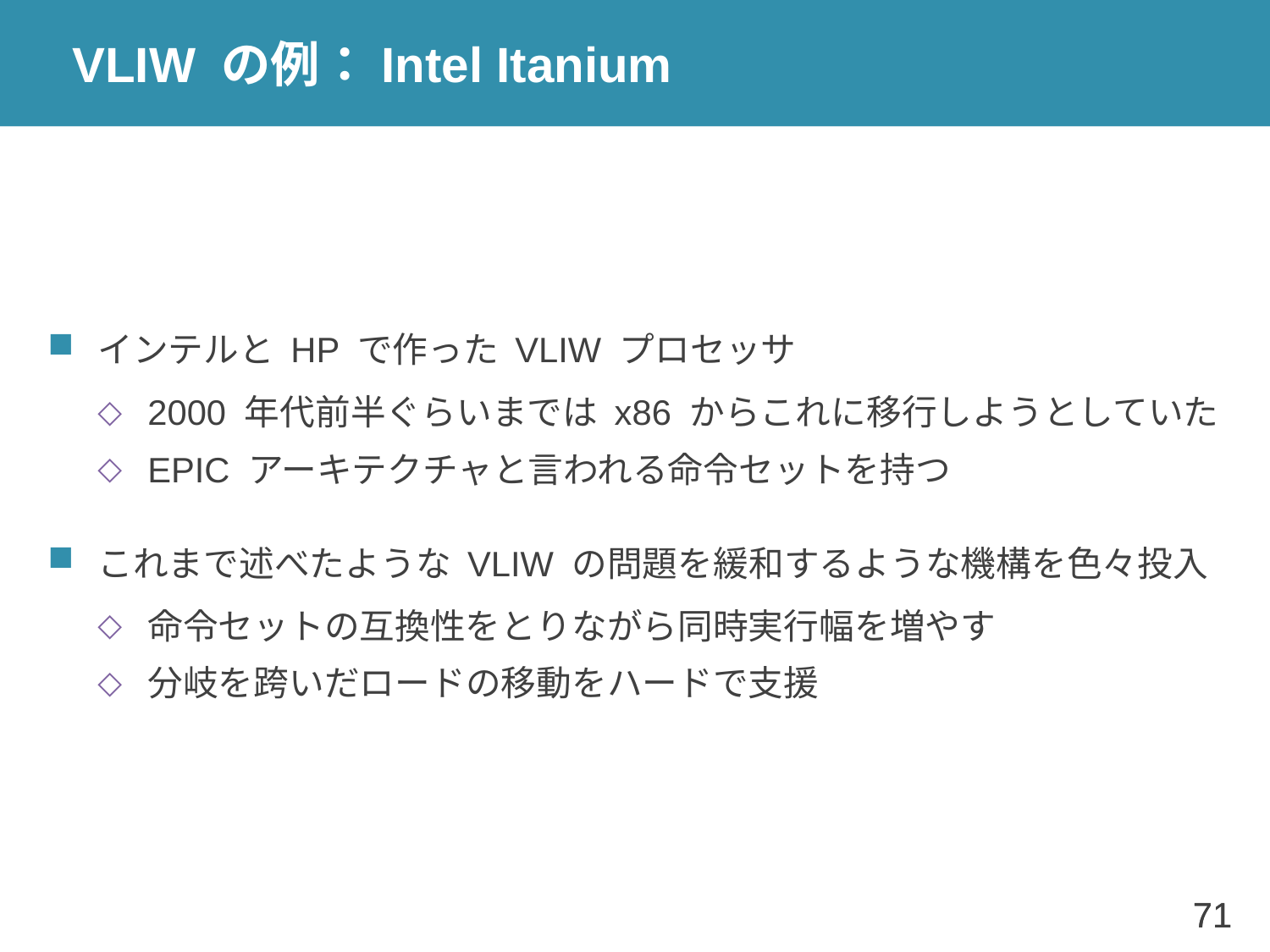

# VLIW の例：Intel Itanium
インテルと HP で作った VLIW プロセッサ
2000 年代前半ぐらいまでは x86 からこれに移行しようとしていた
EPIC アーキテクチャと言われる命令セットを持つ
これまで述べたような VLIW の問題を緩和するような機構を色々投入
命令セットの互換性をとりながら同時実行幅を増やす
分岐を跨いだロードの移動をハードで支援